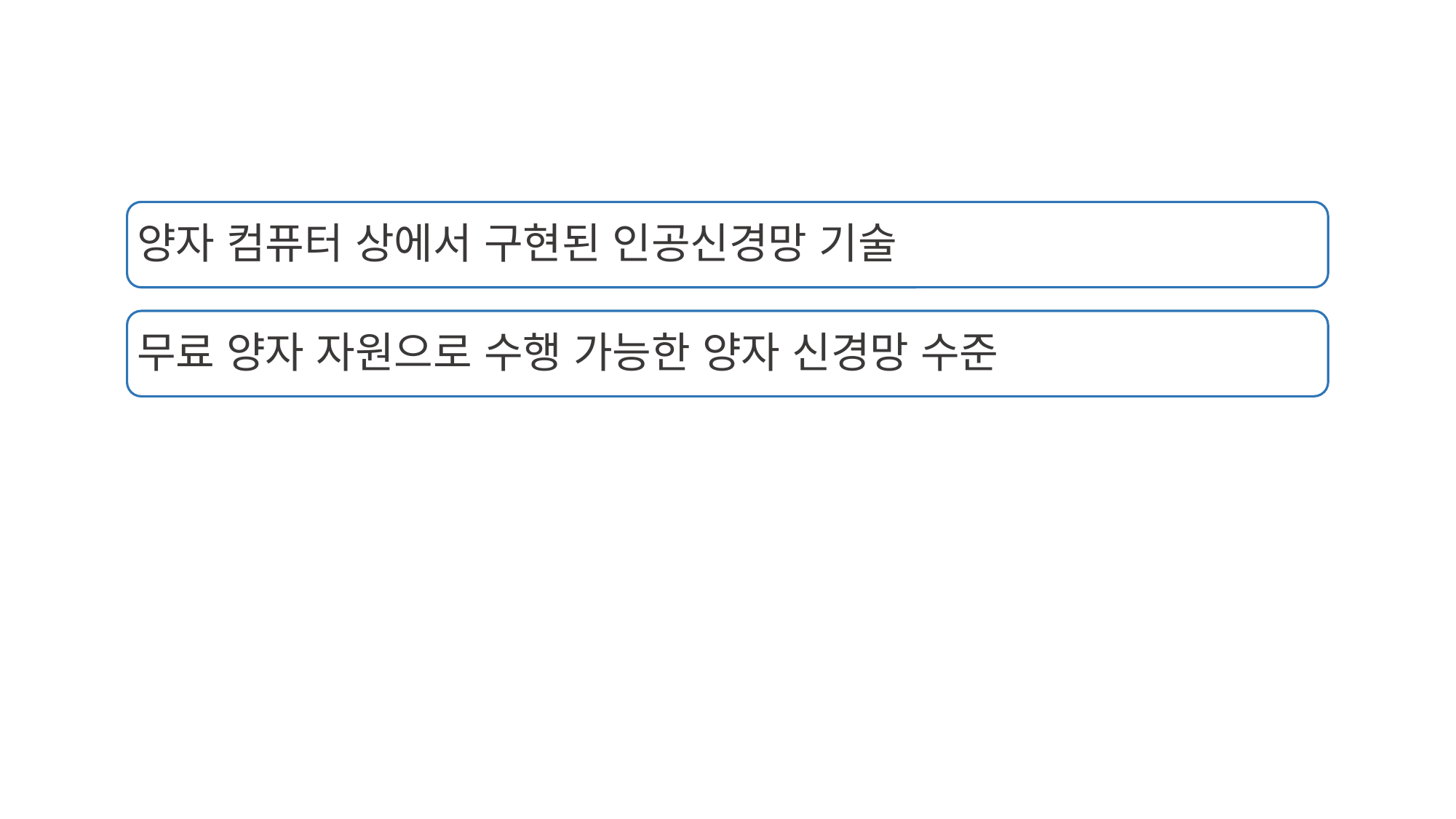

양자 컴퓨터 상에서 구현된 인공신경망 기술
무료 양자 자원으로 수행 가능한 양자 신경망 수준